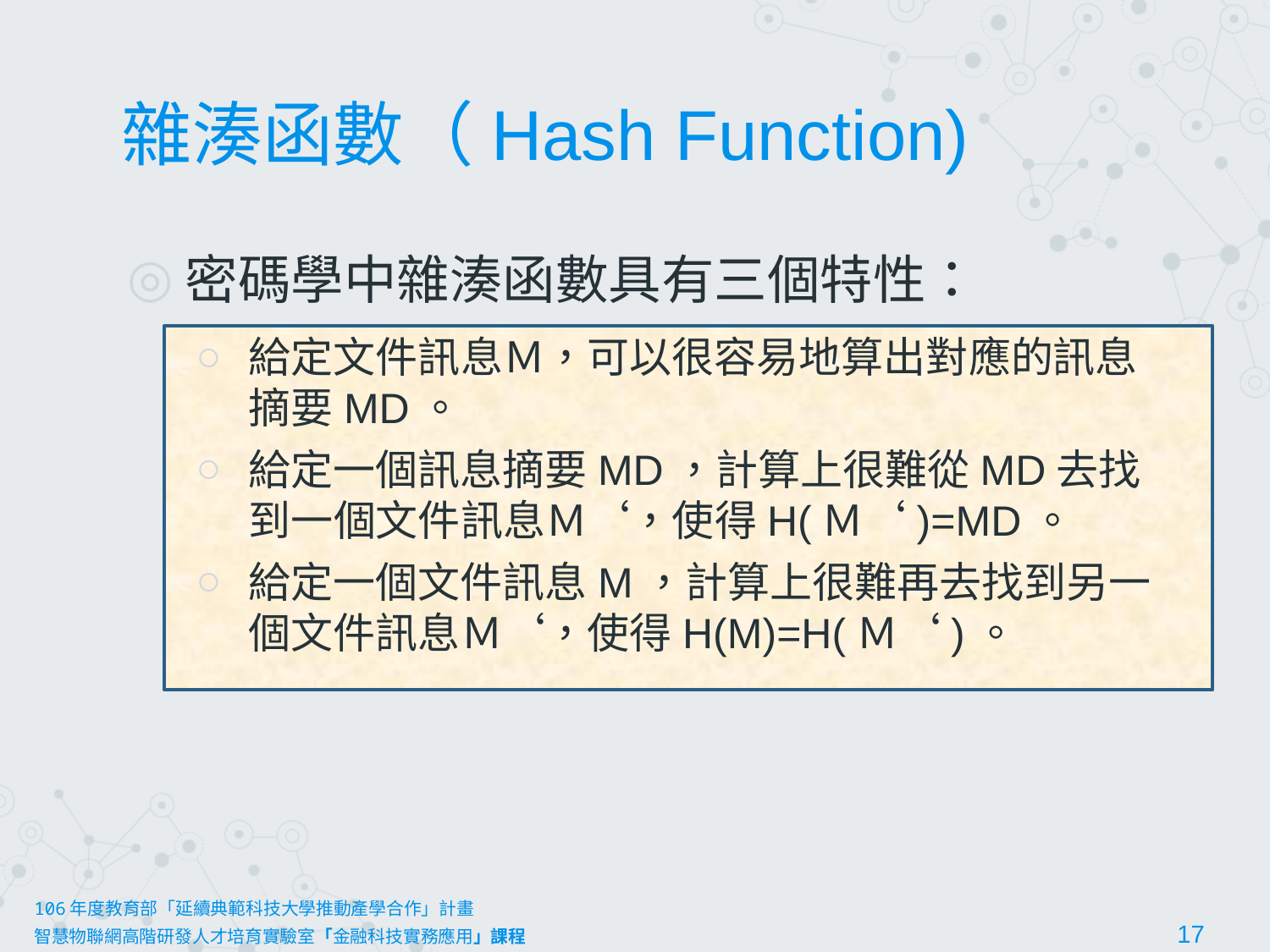

# 雜湊函數（Hash Function)
密碼學中雜湊函數具有三個特性：
給定文件訊息Ｍ，可以很容易地算出對應的訊息摘要MD。
給定一個訊息摘要MD，計算上很難從MD去找到一個文件訊息Ｍ‘，使得H(Ｍ‘)=MD。
給定一個文件訊息M，計算上很難再去找到另一個文件訊息Ｍ‘，使得H(M)=H(Ｍ‘)。

106年度教育部「延續典範科技大學推動產學合作」計畫
智慧物聯網高階研發人才培育實驗室「金融科技實務應用」課程						17